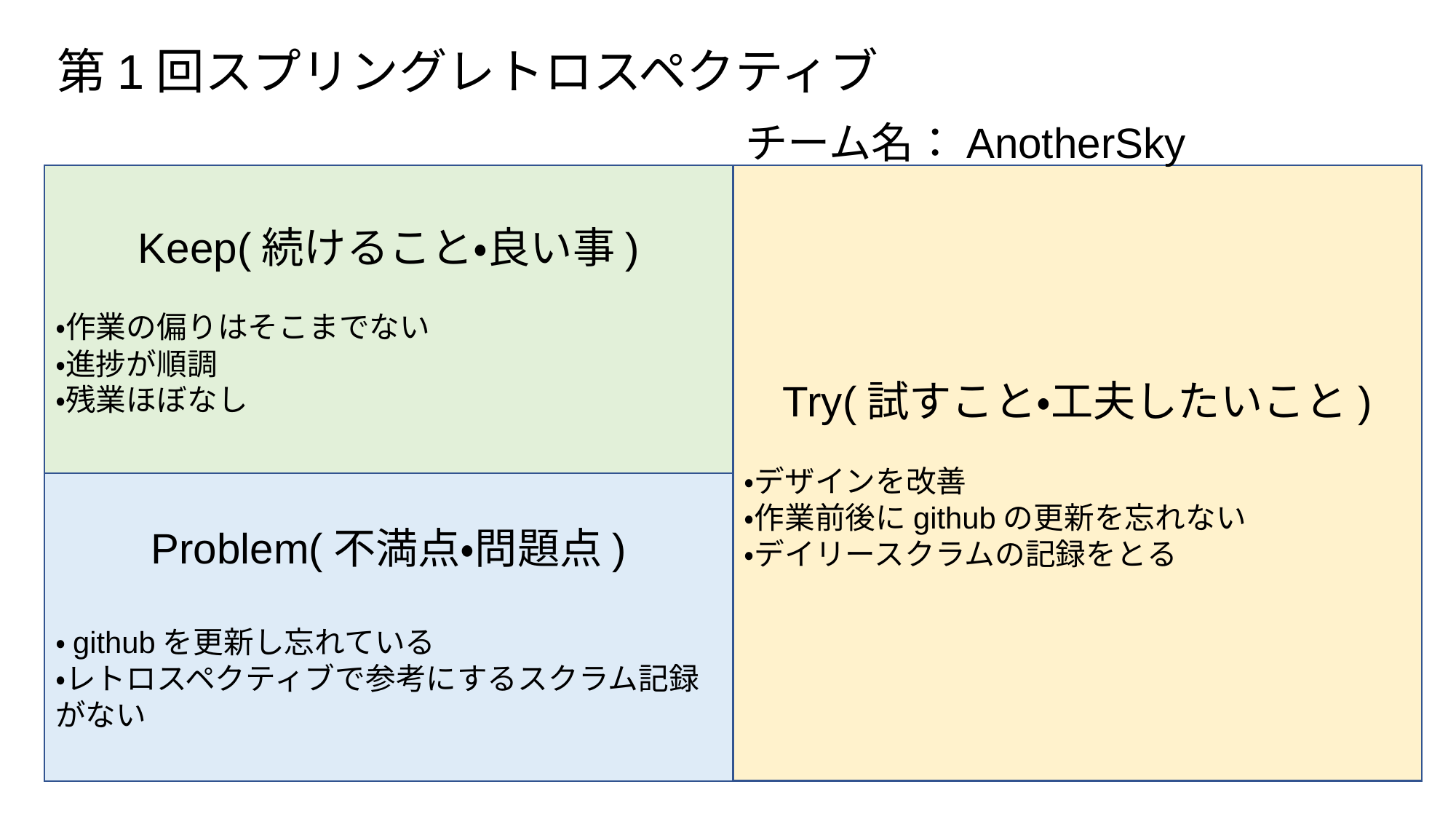

# 第1回スプリングレトロスペクティブ
チーム名：AnotherSky
Keep(続けること・良い事)

・作業の偏りはそこまでない
・進捗が順調
・残業ほぼなし
Try(試すこと・工夫したいこと)

・デザインを改善
・作業前後にgithubの更新を忘れない
・デイリースクラムの記録をとる
Problem(不満点・問題点)

・githubを更新し忘れている
・レトロスペクティブで参考にするスクラム記録がない